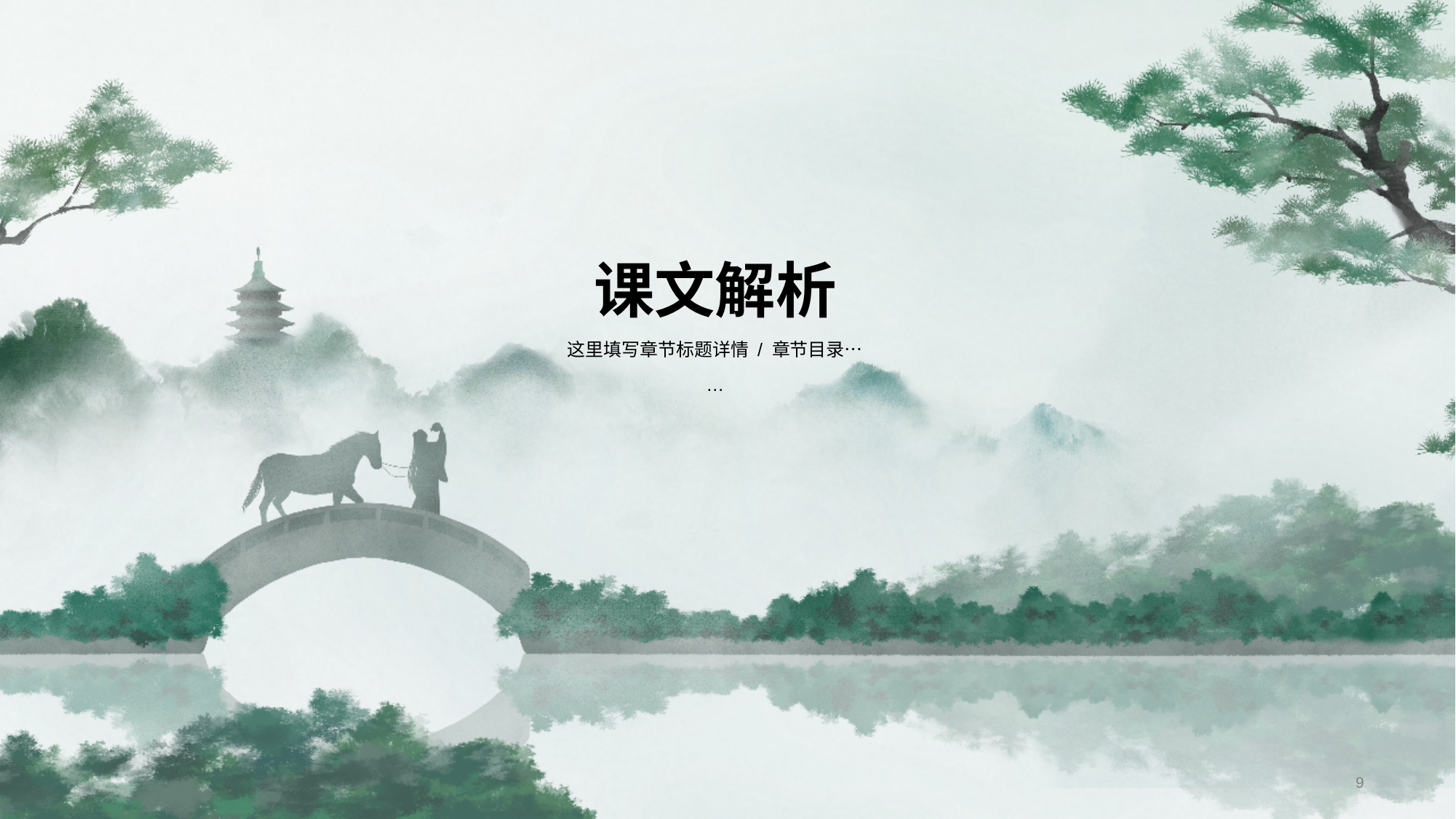

# 课文解析
这里填写章节标题详情 / 章节目录…
…

9